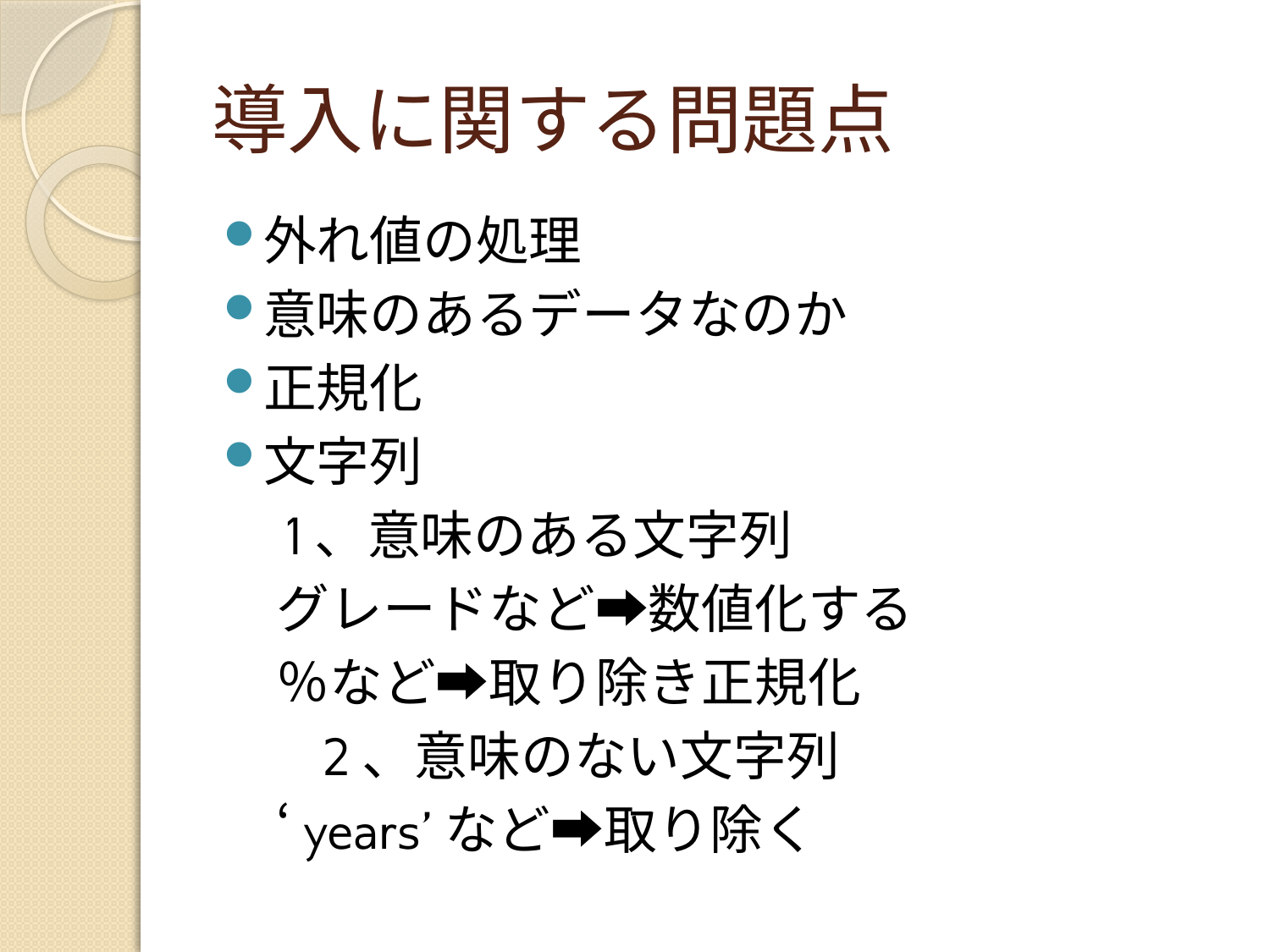

# 導入に関する問題点
外れ値の処理
意味のあるデータなのか
正規化
文字列
    1、意味のある文字列
	　グレードなど➡︎数値化する
	　％など➡︎取り除き正規化
　   2、意味のない文字列
	　‘years’など➡︎取り除く